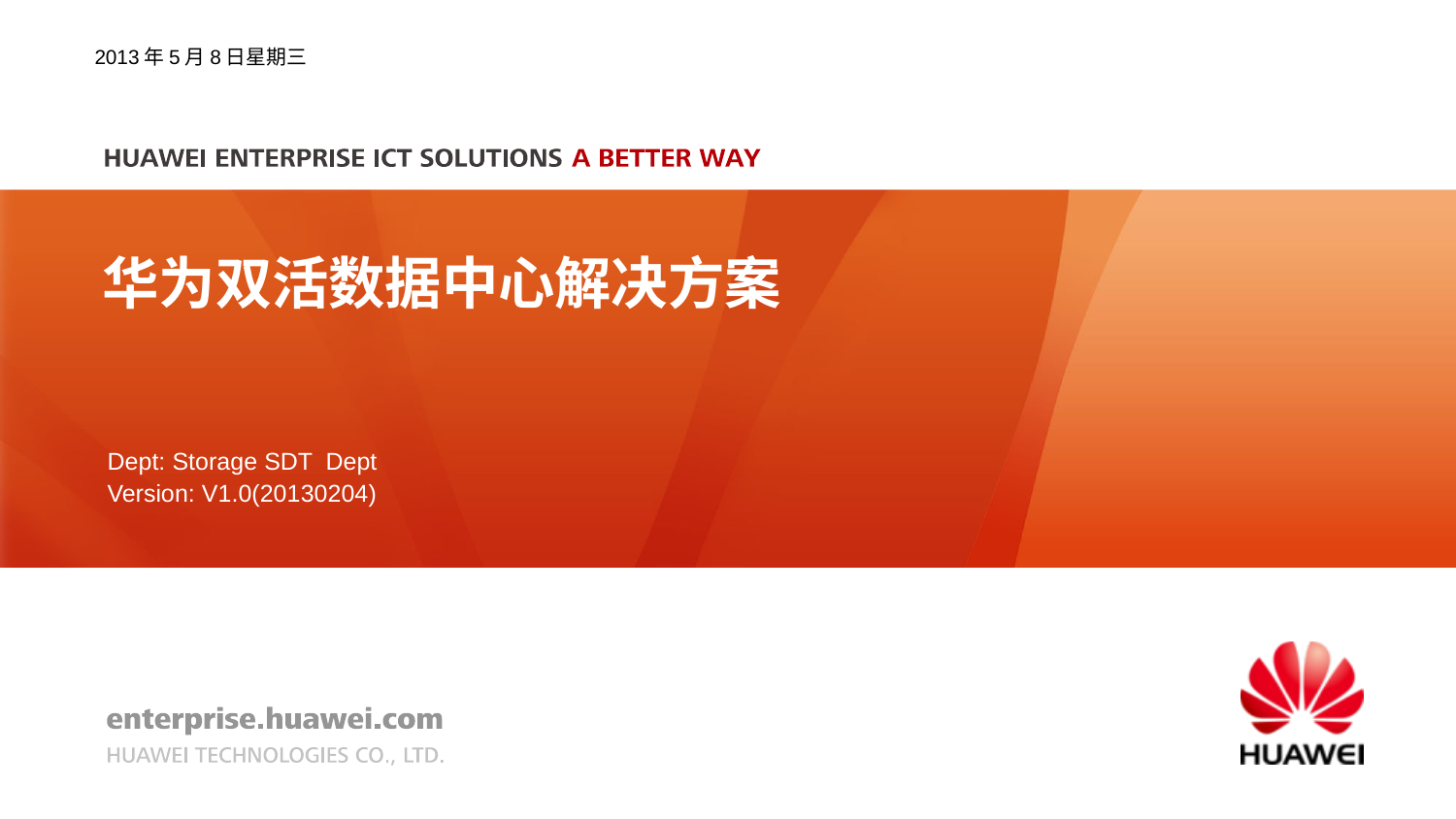

华为双活数据中心解决方案
Dept: Storage SDT  Dept
Version: V1.0(20130204)